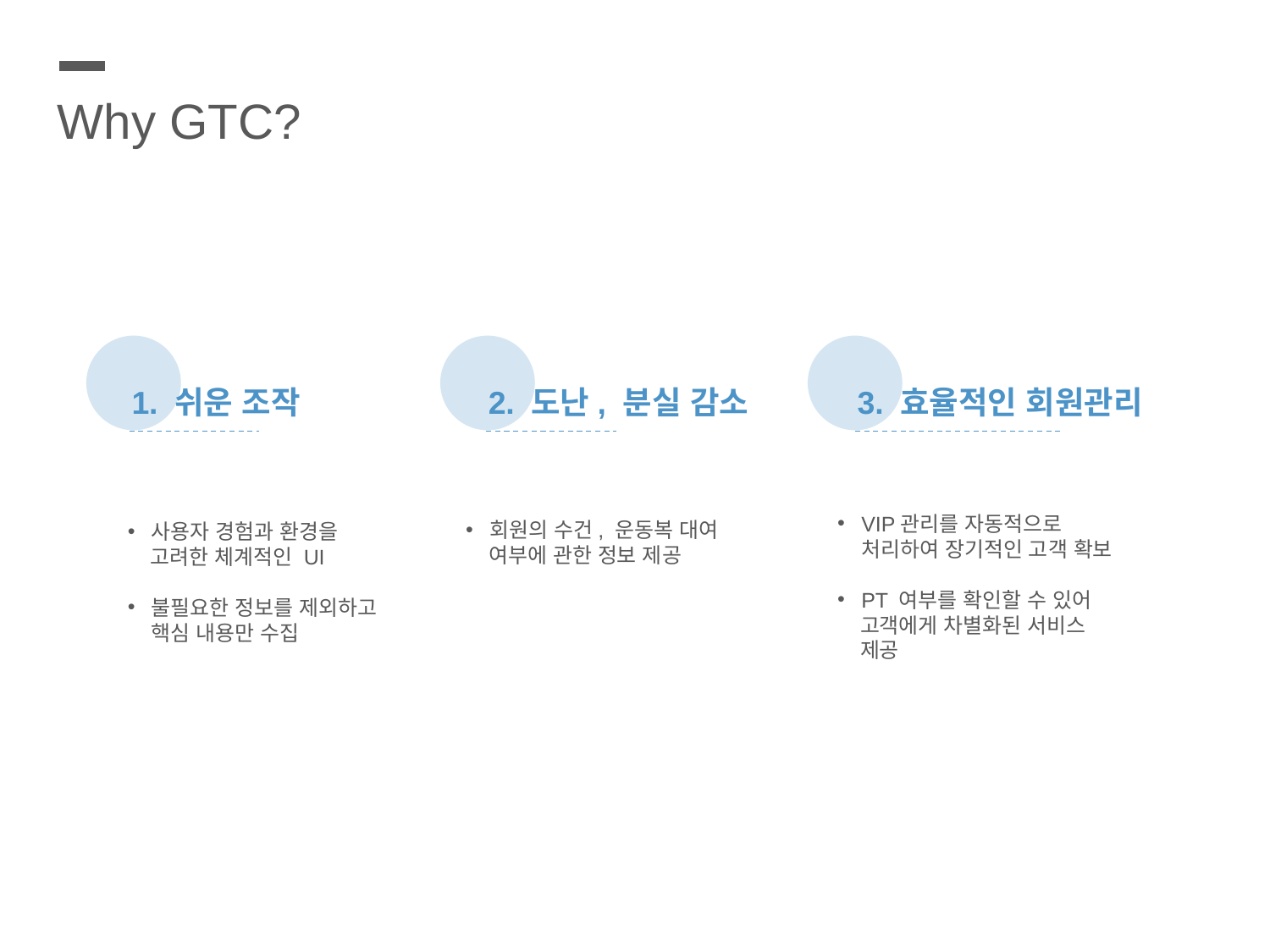

Why GTC?

1. 쉬운 조작
2. 도난, 분실 감소
3. 효율적인 회원관리
VIP관리를 자동적으로 처리하여 장기적인 고객 확보

PT 여부를 확인할 수 있어
   고객에게 차별화된 서비스
   제공
회원의 수건, 운동복 대여
   여부에 관한 정보 제공
사용자 경험과 환경을
   고려한 체계적인 UI

불필요한 정보를 제외하고      핵심 내용만 수집